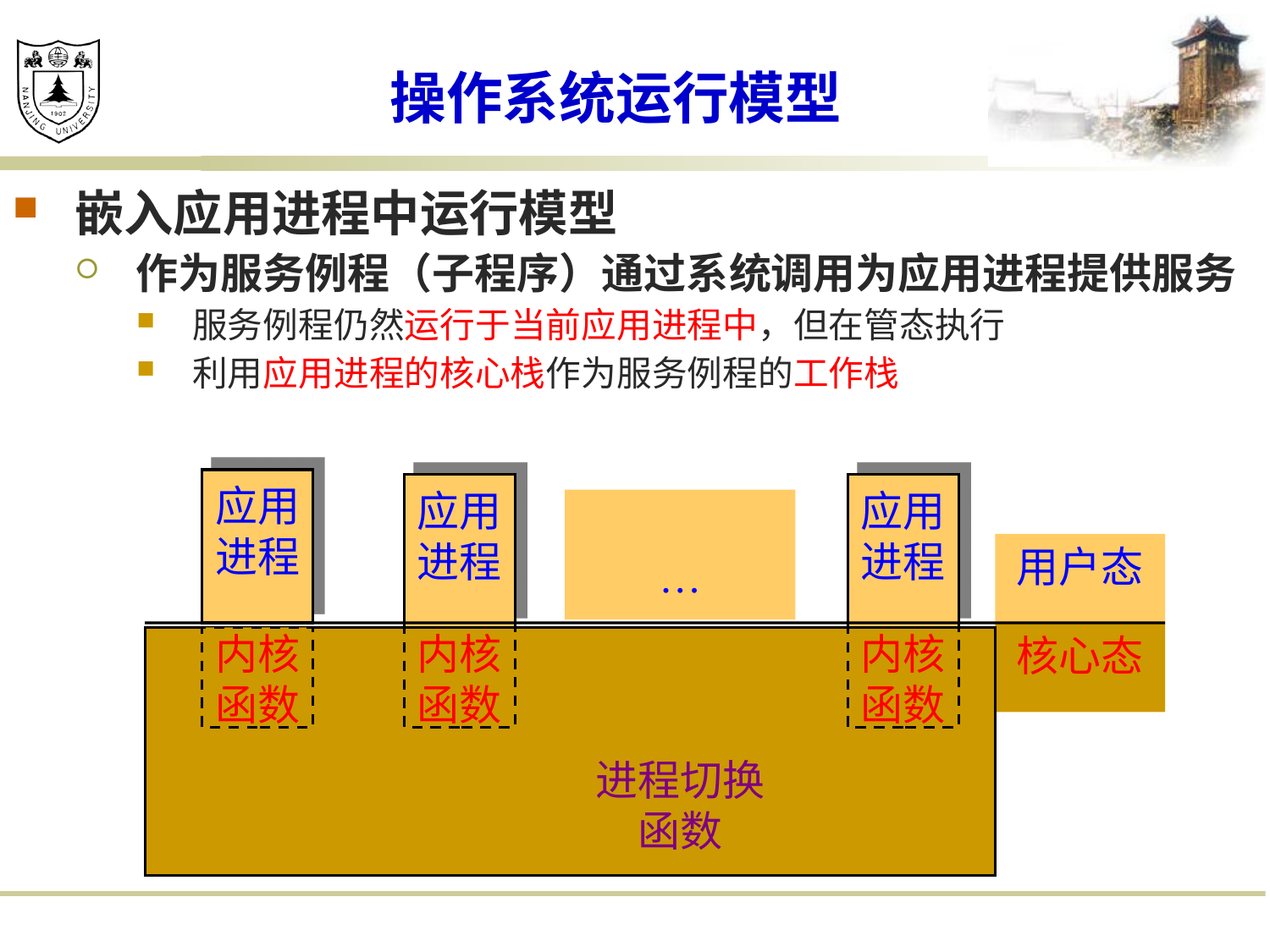

# 操作系统运行模型
嵌入应用进程中运行模型
作为服务例程（子程序）通过系统调用为应用进程提供服务
服务例程仍然运行于当前应用进程中，但在管态执行
利用应用进程的核心栈作为服务例程的工作栈

应用进程
应用进程
应用进程

…

进程切换
函数
用户态

核心态

内核
函数
内核
函数
内核
函数
166